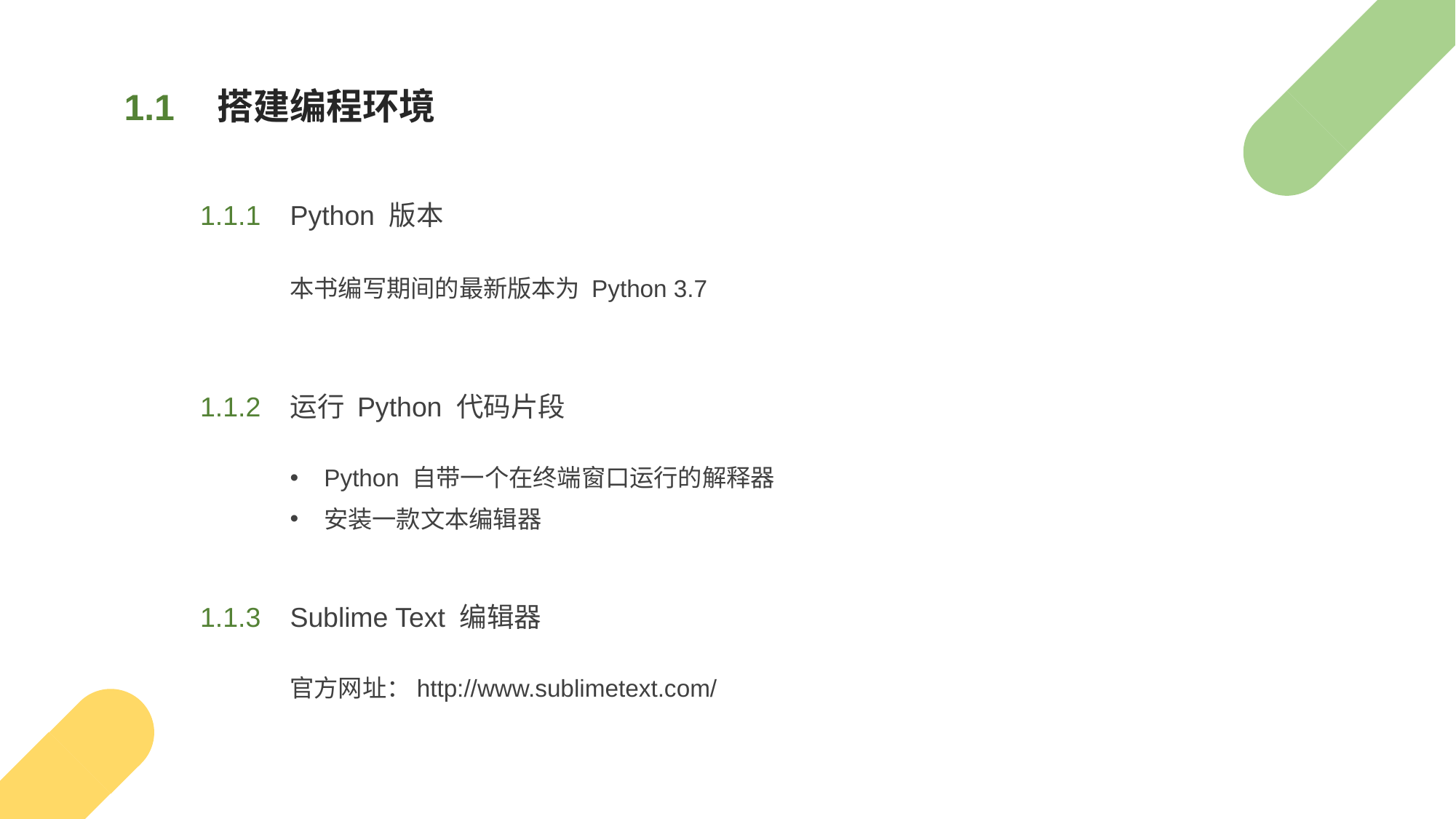

# 搭建编程环境
1.1
1.1.1
Python 版本
本书编写期间的最新版本为 Python 3.7
1.1.2
运行 Python 代码片段
Python 自带一个在终端窗口运行的解释器
安装一款文本编辑器
1.1.3
Sublime Text 编辑器
官方网址：http://www.sublimetext.com/